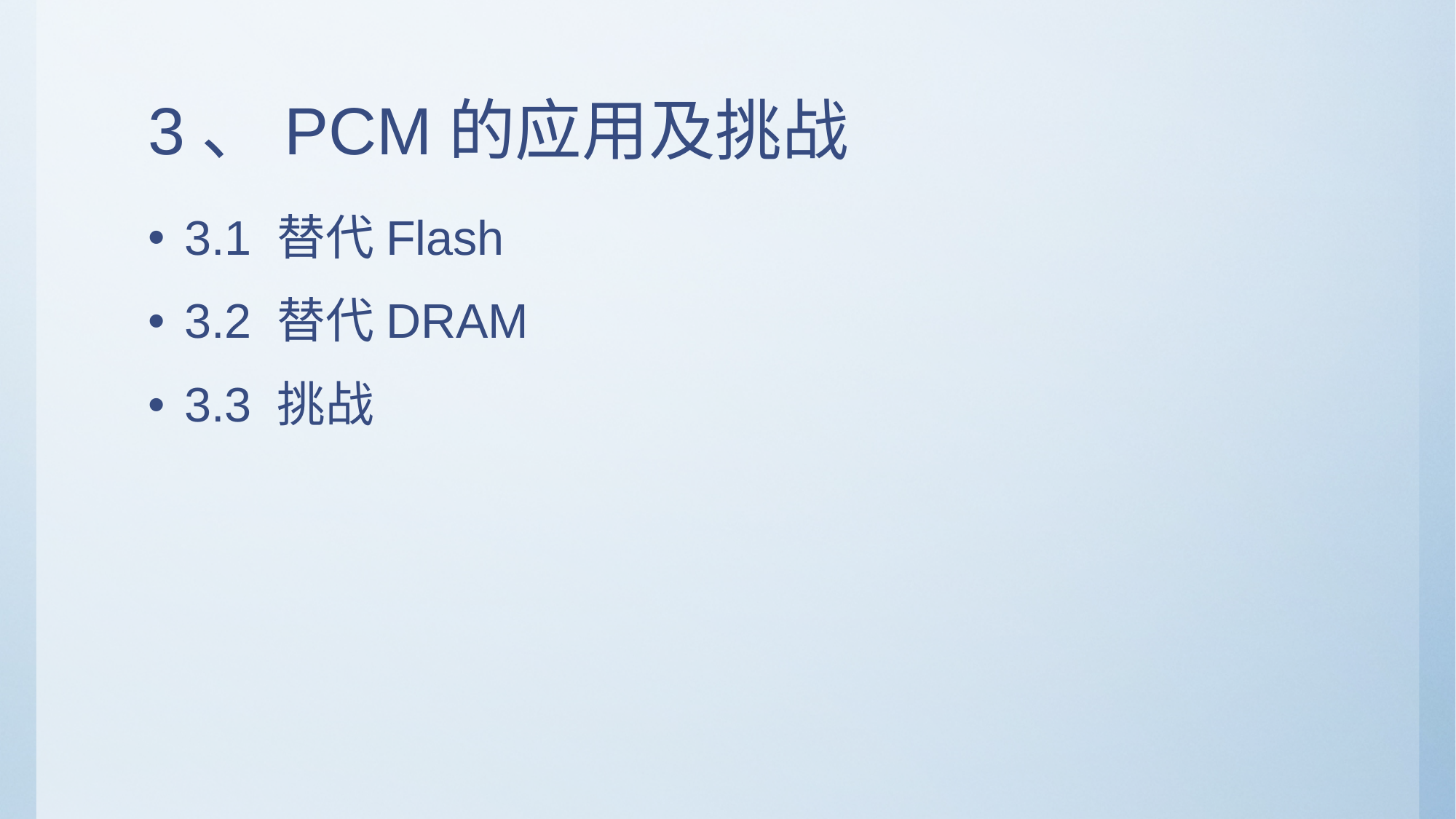

# 3、PCM的应用及挑战
3.1 替代Flash
3.2 替代DRAM
3.3 挑战